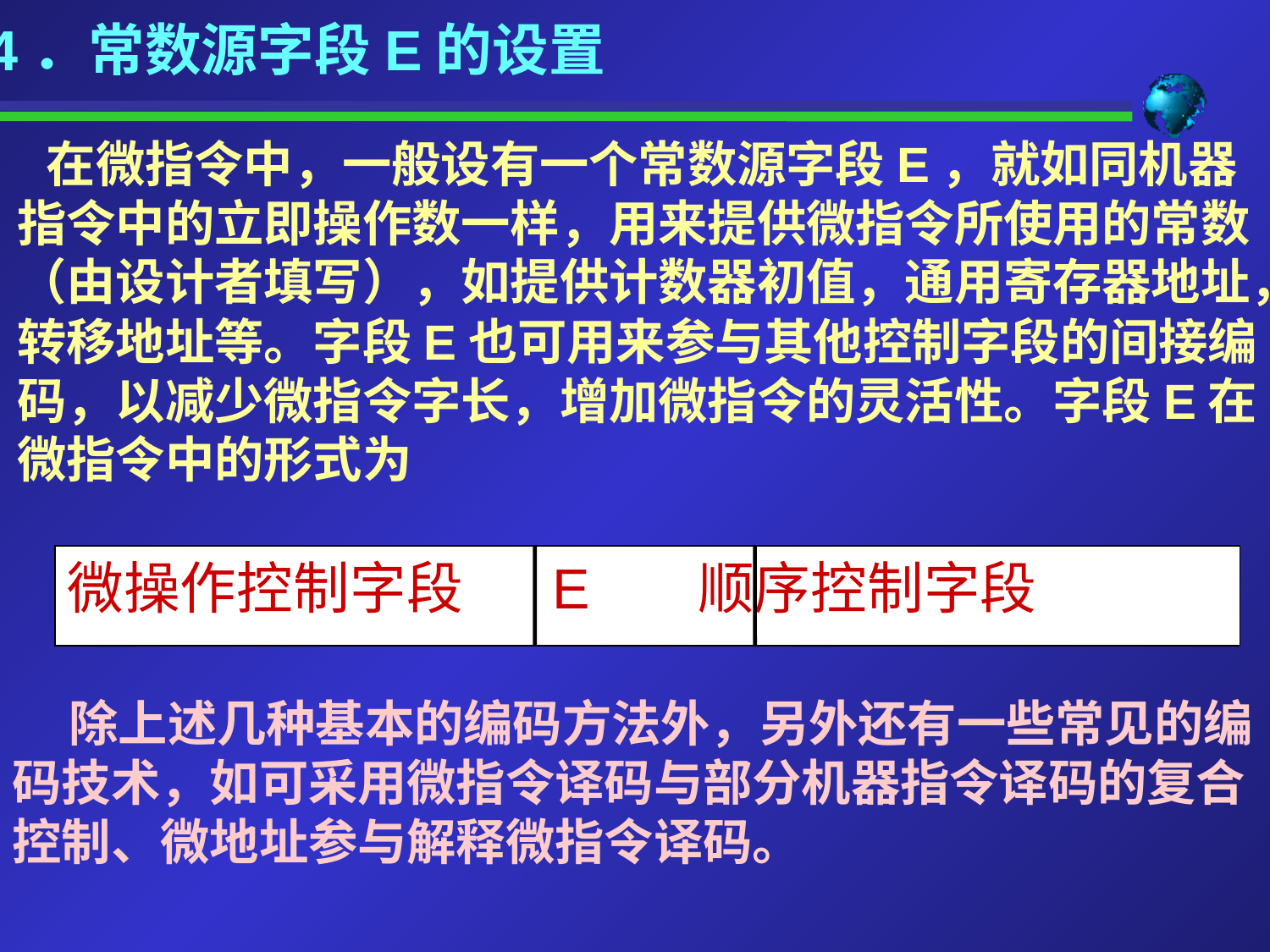

4．常数源字段E的设置
  在微指令中，一般设有一个常数源字段E，就如同机器指令中的立即操作数一样，用来提供微指令所使用的常数（由设计者填写），如提供计数器初值，通用寄存器地址，转移地址等。字段E也可用来参与其他控制字段的间接编码，以减少微指令字长，增加微指令的灵活性。字段E在微指令中的形式为
微操作控制字段      E      顺序控制字段

    除上述几种基本的编码方法外，另外还有一些常见的编码技术，如可采用微指令译码与部分机器指令译码的复合控制、微地址参与解释微指令译码。
80